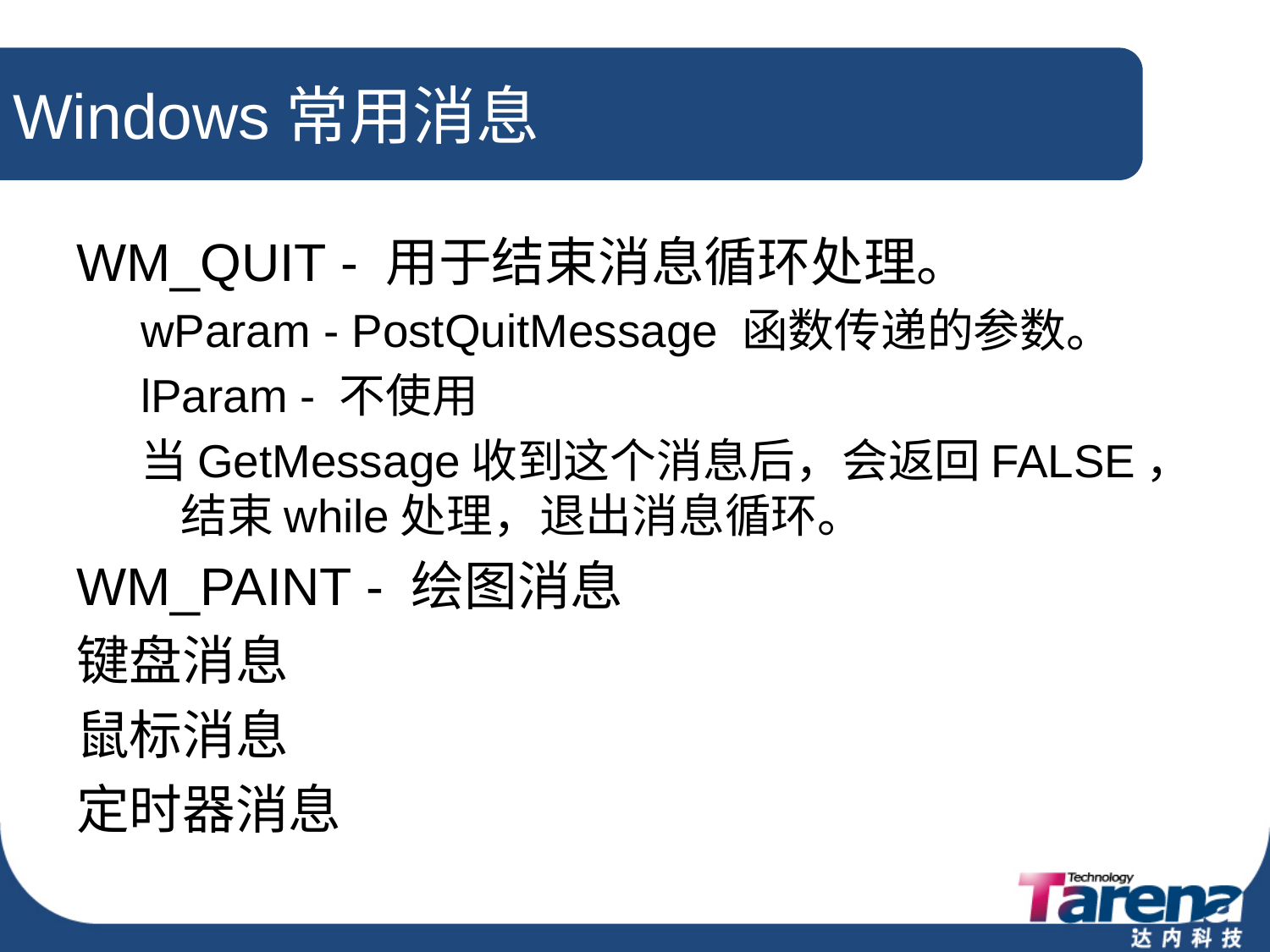

# Windows常用消息
WM_QUIT - 用于结束消息循环处理。
wParam - PostQuitMessage 函数传递的参数。
lParam - 不使用
当GetMessage收到这个消息后，会返回FALSE，结束while处理，退出消息循环。
WM_PAINT - 绘图消息
键盘消息
鼠标消息
定时器消息